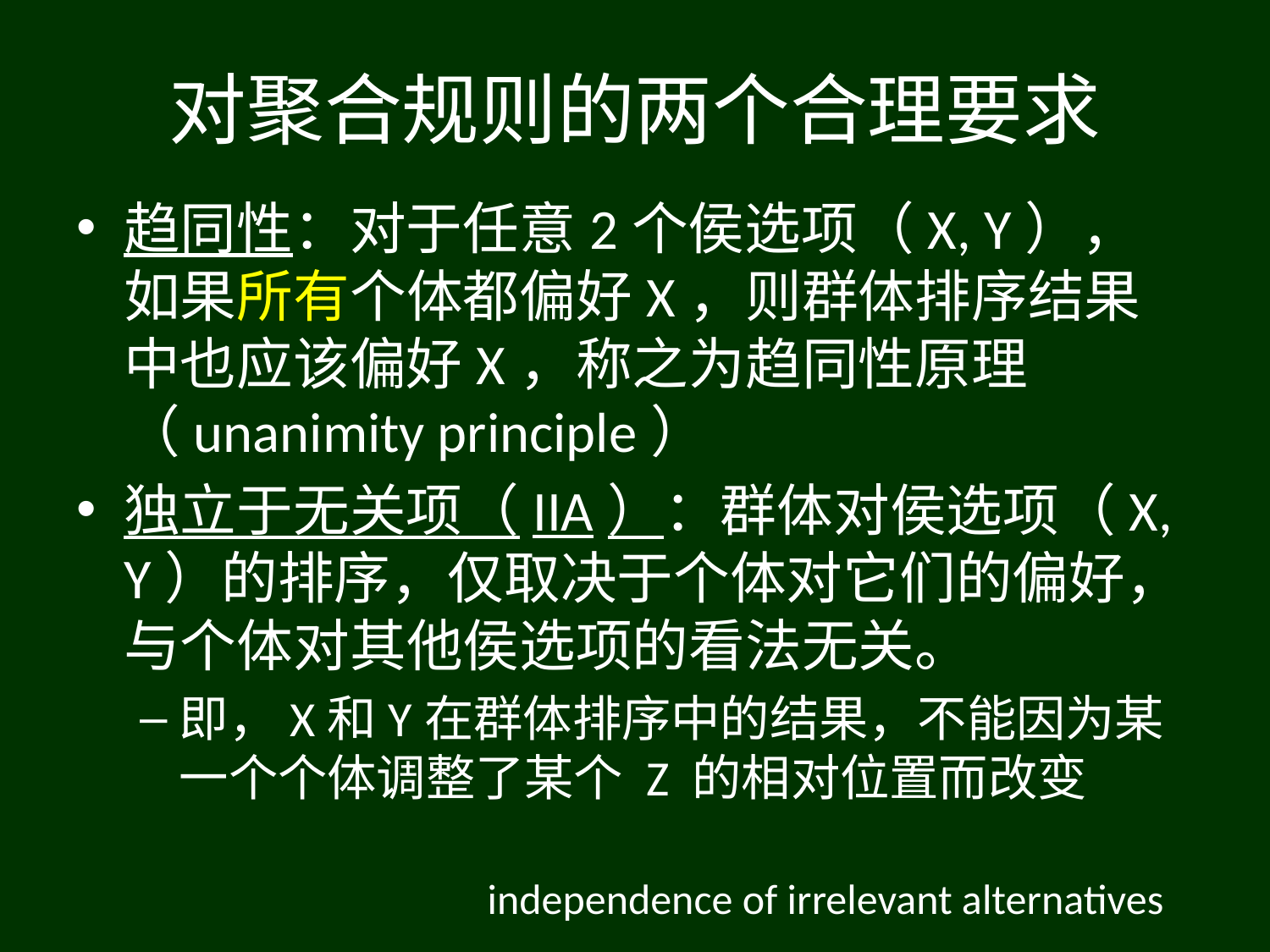

# 对聚合规则的两个合理要求
趋同性：对于任意2个侯选项（X, Y），如果所有个体都偏好X，则群体排序结果中也应该偏好X，称之为趋同性原理（unanimity principle）
独立于无关项（IIA）：群体对侯选项（X, Y）的排序，仅取决于个体对它们的偏好，与个体对其他侯选项的看法无关。
即，X和Y在群体排序中的结果，不能因为某一个个体调整了某个 Z 的相对位置而改变
independence of irrelevant alternatives